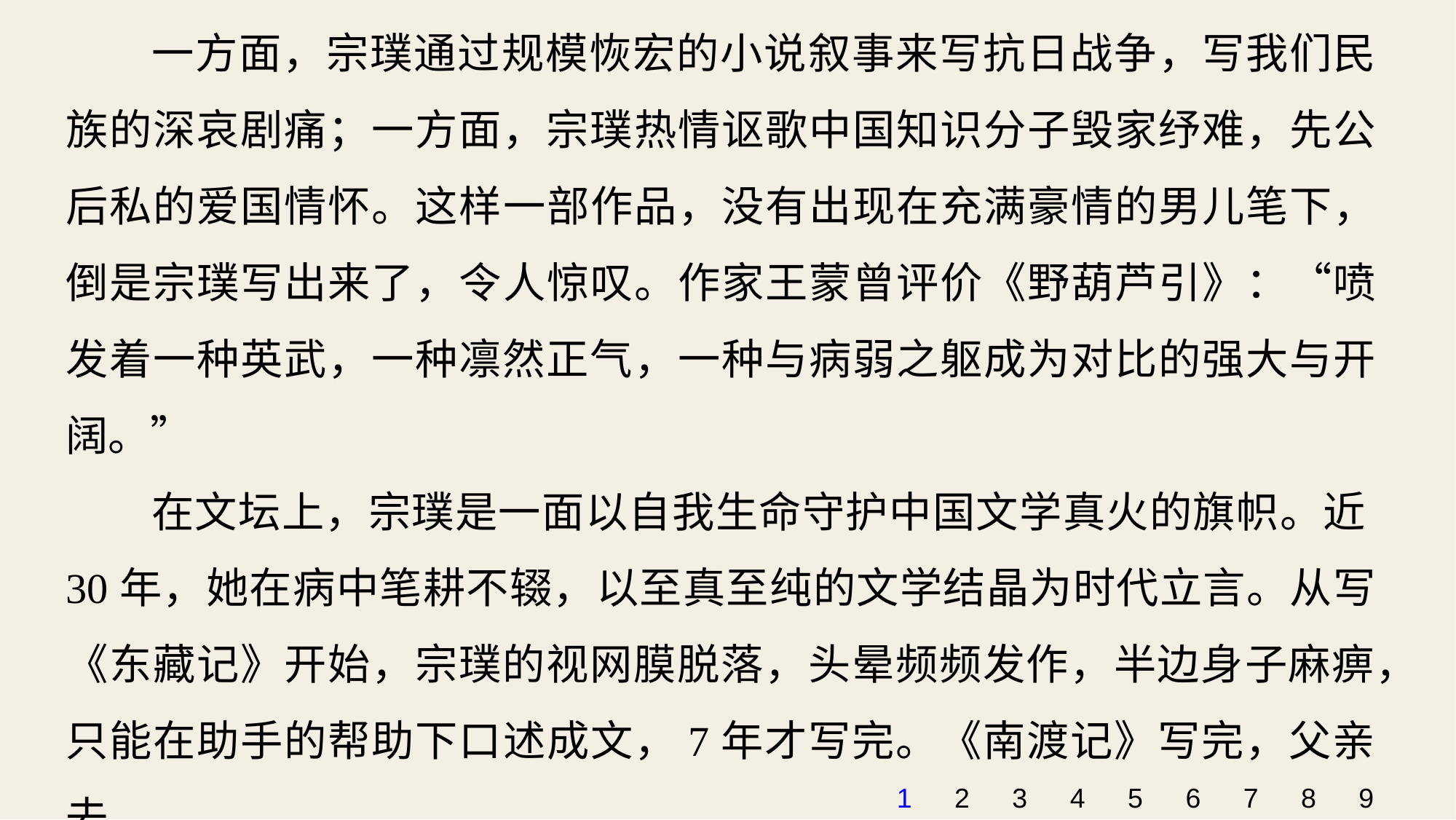

一方面，宗璞通过规模恢宏的小说叙事来写抗日战争，写我们民族的深哀剧痛；一方面，宗璞热情讴歌中国知识分子毁家纾难，先公后私的爱国情怀。这样一部作品，没有出现在充满豪情的男儿笔下，倒是宗璞写出来了，令人惊叹。作家王蒙曾评价《野葫芦引》：“喷发着一种英武，一种凛然正气，一种与病弱之躯成为对比的强大与开阔。”
在文坛上，宗璞是一面以自我生命守护中国文学真火的旗帜。近30年，她在病中笔耕不辍，以至真至纯的文学结晶为时代立言。从写《东藏记》开始，宗璞的视网膜脱落，头晕频频发作，半边身子麻痹，只能在助手的帮助下口述成文，7年才写完。《南渡记》写完，父亲去
1
2
3
4
5
6
7
8
9